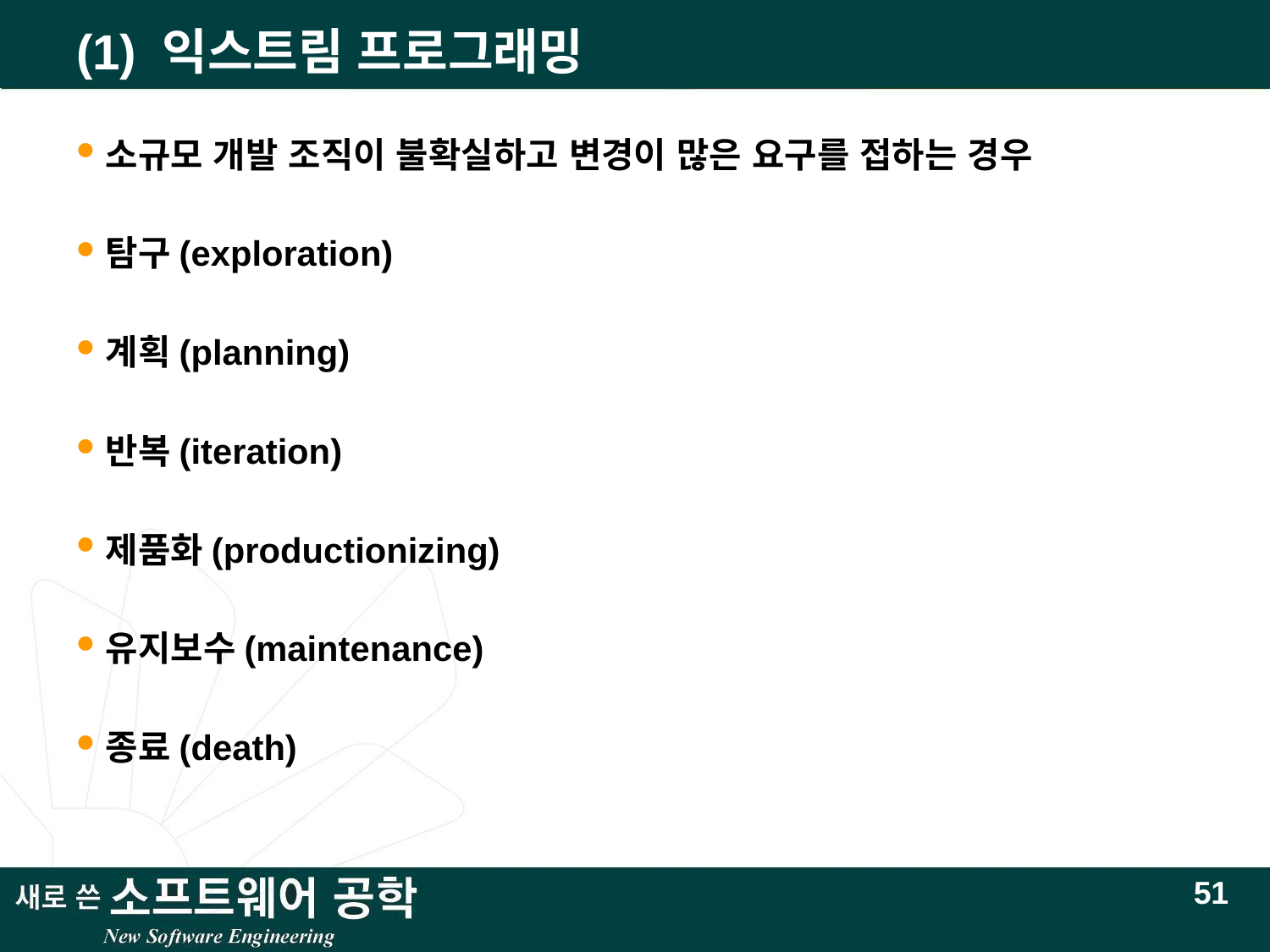

# (1) 익스트림 프로그래밍
소규모 개발 조직이 불확실하고 변경이 많은 요구를 접하는 경우

탐구(exploration)

계획(planning)

반복(iteration)

제품화(productionizing)

유지보수(maintenance)

종료(death)